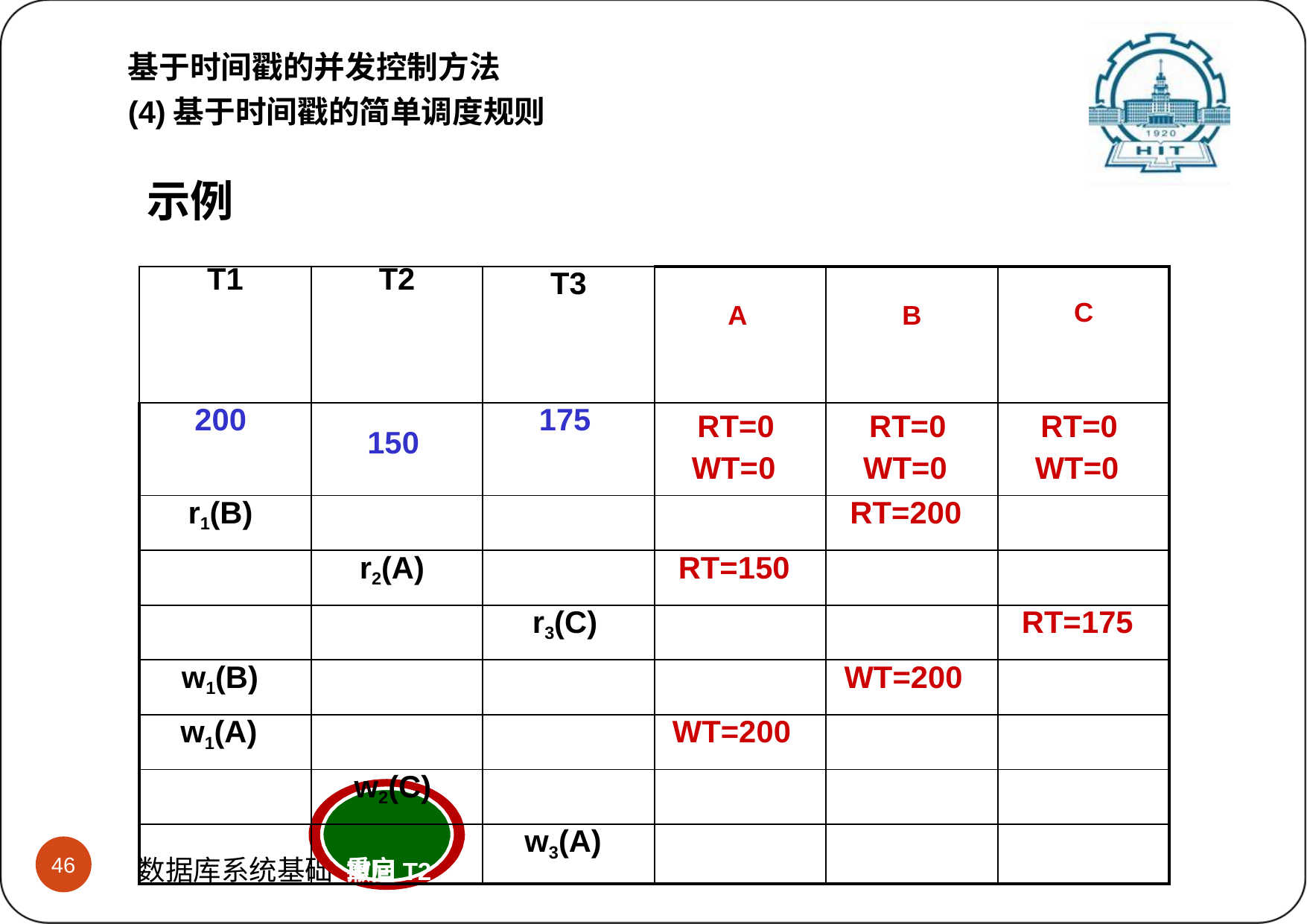

# 基于时间戳的并发控制方法
(4)基于时间戳的简单调度规则
示例
| T1 | T2 | T3 | A | B | C |
| --- | --- | --- | --- | --- | --- |
| 200 | 150 | 175 | RT=0 WT=0 | RT=0 WT=0 | RT=0 WT=0 |
| r1(B) |  |  |  | RT=200 |  |
|  | r2(A) |  | RT=150 |  |  |
|  |  | r3(C) |  |  | RT=175 |
| w1(B) |  |  |  | WT=200 |  |
| w1(A) |  |  | WT=200 |  |  |
|  | w2(C) |  |  |  |  |
|  | 撤回T2， | w3(A) |  |  |  |

重启T2